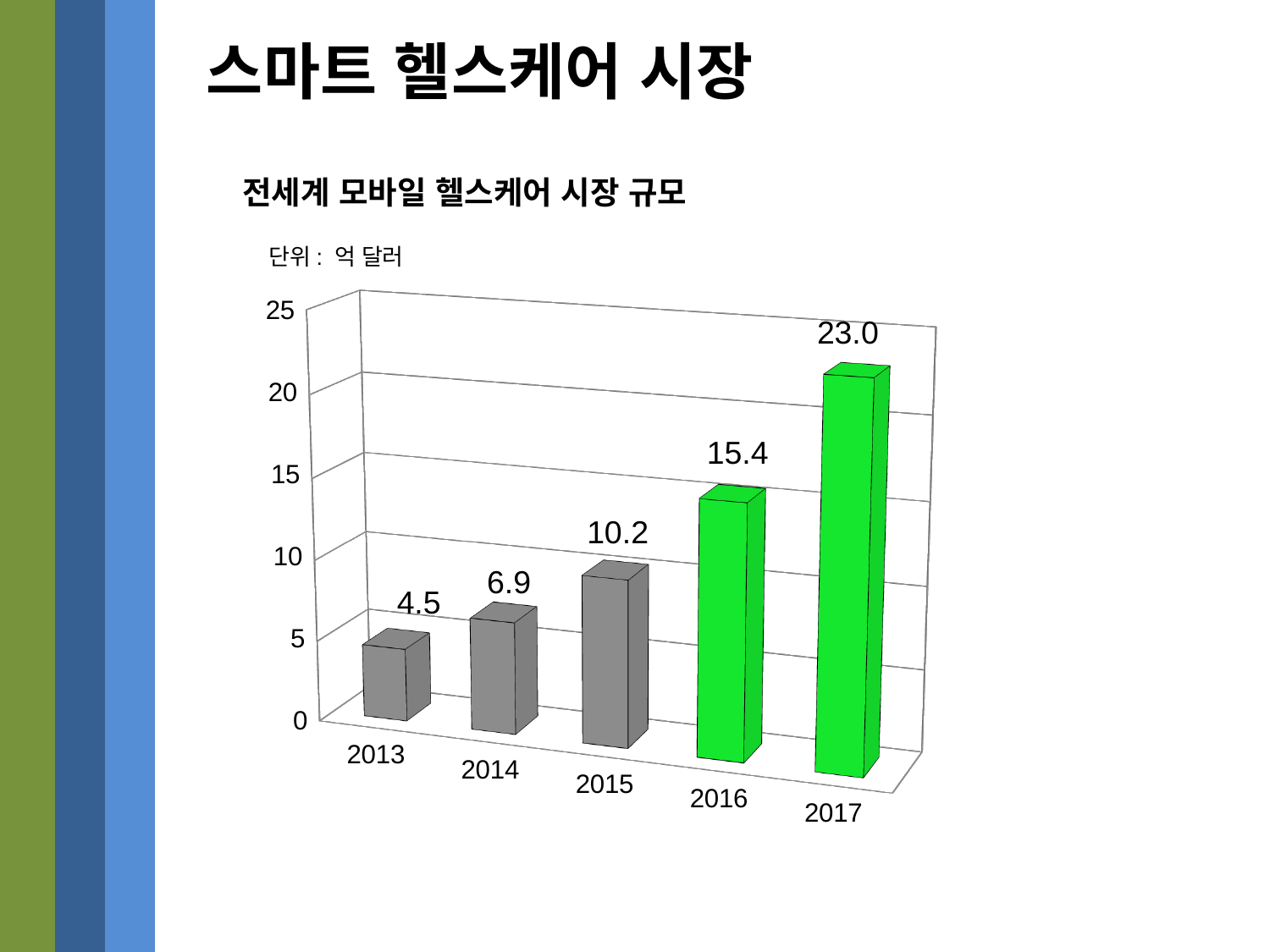

스마트 헬스케어 시장
전세계 모바일 헬스케어 시장 규모
단위: 억 달러

[unsupported chart]

23.0
15.4
10.2
6.9
4.5